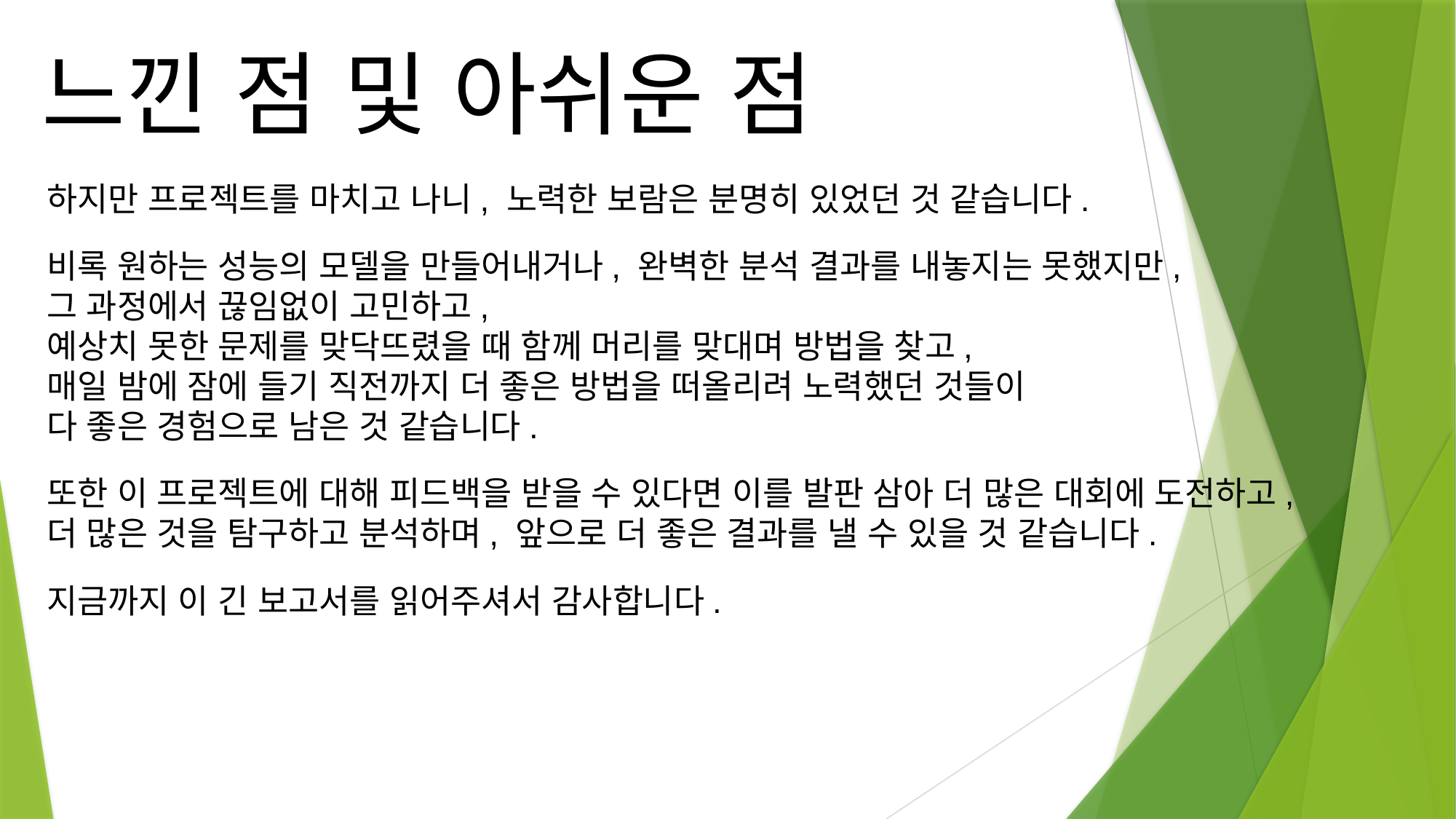

느낀 점 및 아쉬운 점
하지만 프로젝트를 마치고 나니, 노력한 보람은 분명히 있었던 것 같습니다.

비록 원하는 성능의 모델을 만들어내거나, 완벽한 분석 결과를 내놓지는 못했지만,
그 과정에서 끊임없이 고민하고,
예상치 못한 문제를 맞닥뜨렸을 때 함께 머리를 맞대며 방법을 찾고,
매일 밤에 잠에 들기 직전까지 더 좋은 방법을 떠올리려 노력했던 것들이
다 좋은 경험으로 남은 것 같습니다.

또한 이 프로젝트에 대해 피드백을 받을 수 있다면 이를 발판 삼아 더 많은 대회에 도전하고,
더 많은 것을 탐구하고 분석하며, 앞으로 더 좋은 결과를 낼 수 있을 것 같습니다.

지금까지 이 긴 보고서를 읽어주셔서 감사합니다.